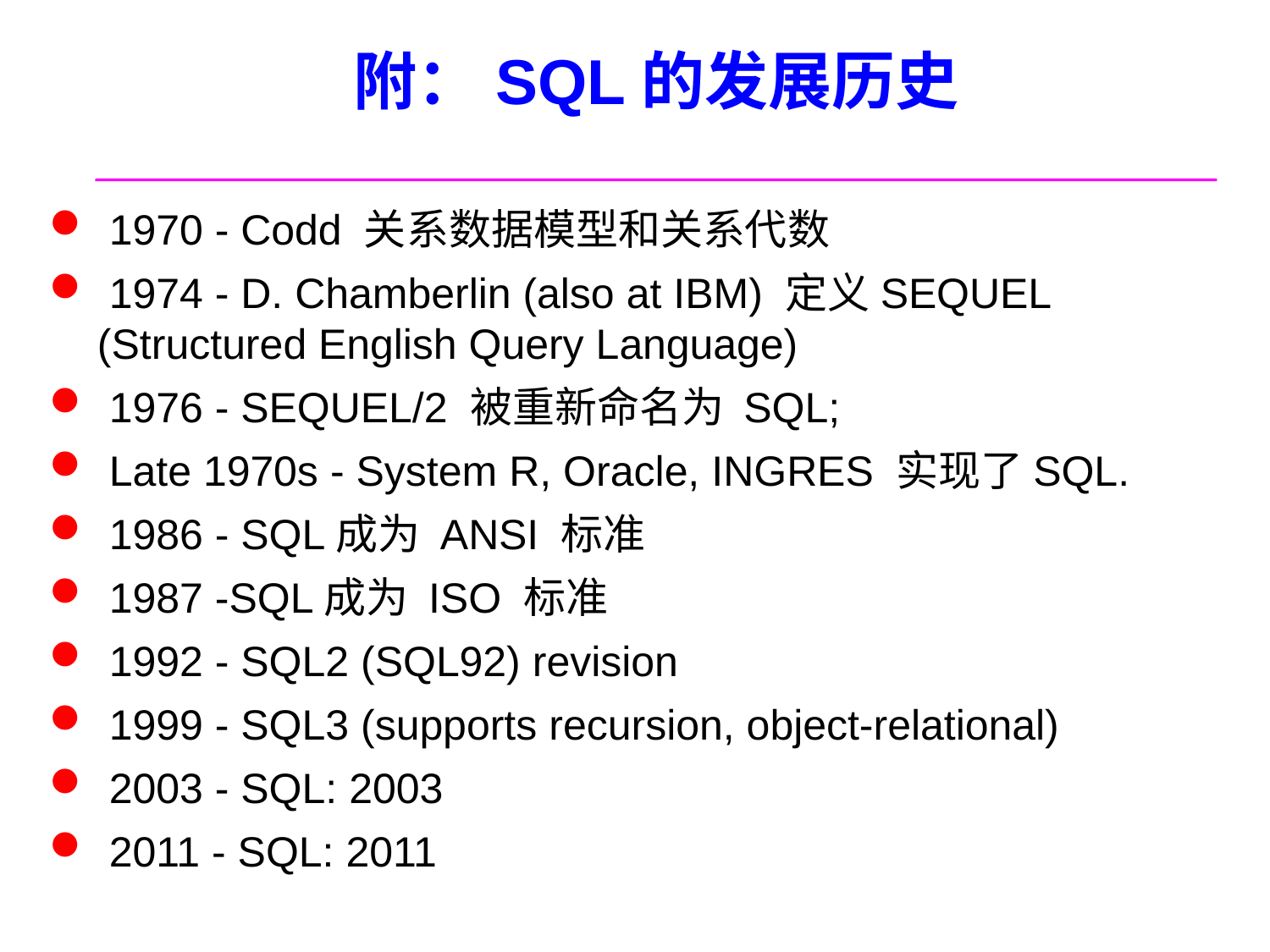

# 附：SQL的发展历史
 1970 - Codd 关系数据模型和关系代数
 1974 - D. Chamberlin (also at IBM) 定义SEQUEL  (Structured English Query Language)
 1976 - SEQUEL/2 被重新命名为 SQL;
 Late 1970s - System R, Oracle, INGRES 实现了SQL.
 1986 - SQL成为 ANSI 标准
 1987 -SQL成为 ISO 标准
 1992 - SQL2 (SQL92) revision
 1999 - SQL3 (supports recursion, object-relational)
 2003 - SQL: 2003
 2011 - SQL: 2011